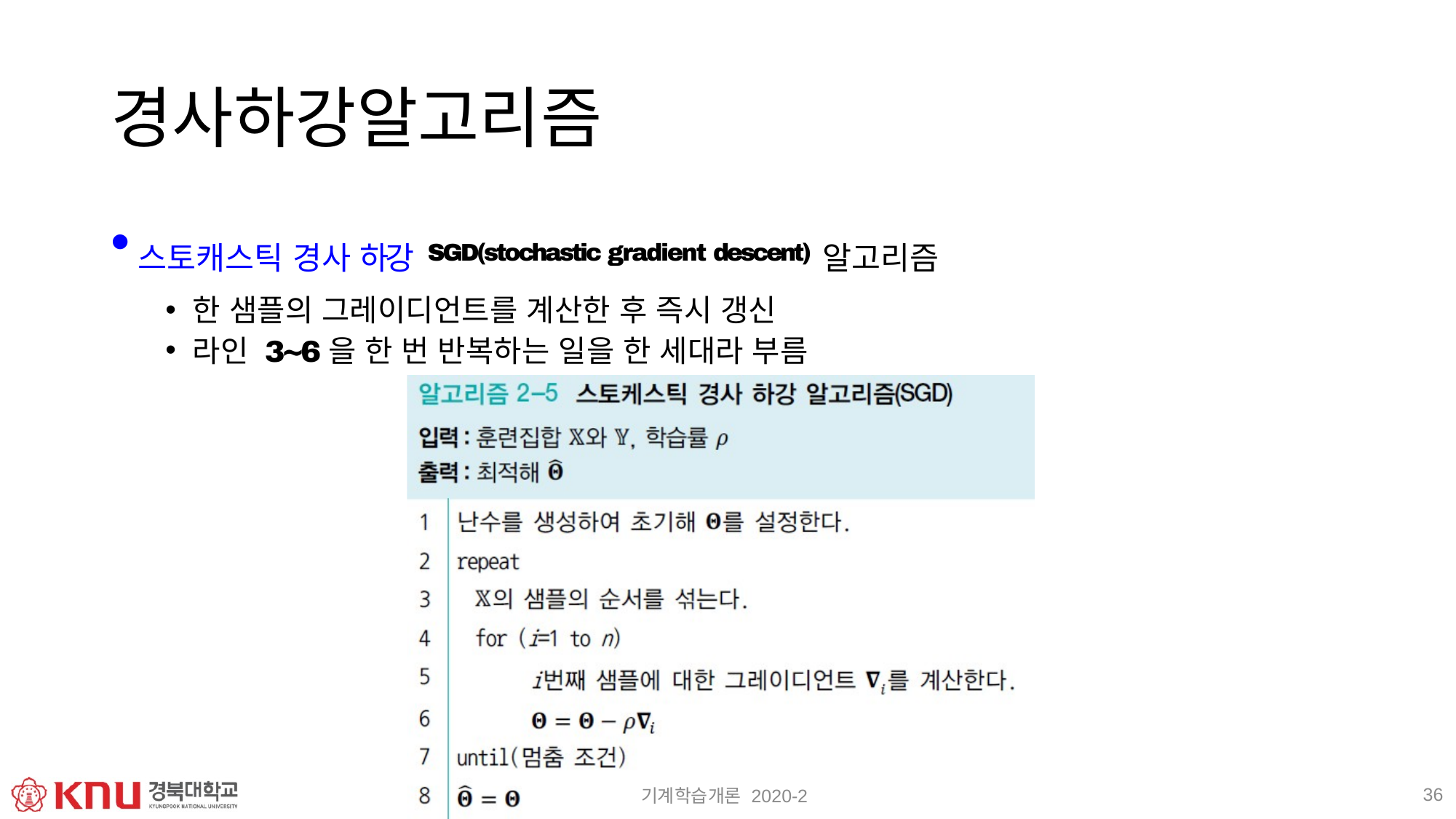

# 경사하강알고리즘
스토캐스틱 경사 하강SGD(stochastic gradient descent) 알고리즘
한 샘플의 그레이디언트를 계산한 후 즉시 갱신
라인 3~6을 한 번 반복하는 일을 한 세대라 부름

36
기계학습개론 2020-2